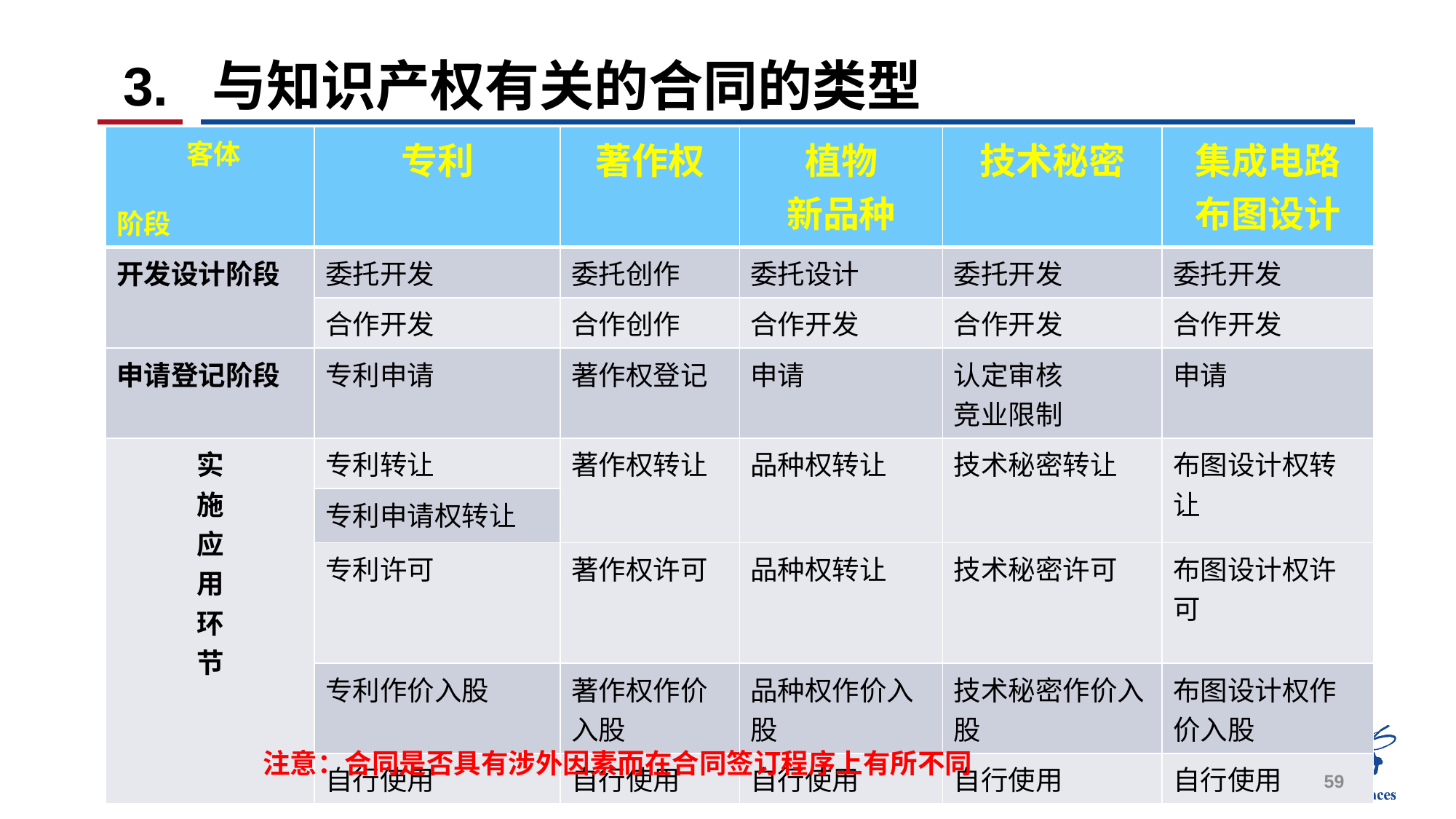

# 3.  与知识产权有关的合同的类型
| 客体 阶段 | 专利 | 著作权 | 植物 新品种 | 技术秘密 | 集成电路 布图设计 |
| --- | --- | --- | --- | --- | --- |
| 开发设计阶段 | 委托开发 | 委托创作 | 委托设计 | 委托开发 | 委托开发 |
|  | 合作开发 | 合作创作 | 合作开发 | 合作开发 | 合作开发 |
| 申请登记阶段 | 专利申请 | 著作权登记 | 申请 | 认定审核 竞业限制 | 申请 |
| 实 施 应 用 环 节 | 专利转让 | 著作权转让 | 品种权转让 | 技术秘密转让 | 布图设计权转让 |
|  | 专利申请权转让 |  |  |  |  |
|  | 专利许可 | 著作权许可 | 品种权转让 | 技术秘密许可 | 布图设计权许可 |
|  | 专利作价入股 | 著作权作价入股 | 品种权作价入股 | 技术秘密作价入股 | 布图设计权作价入股 |
|  | 自行使用 | 自行使用 | 自行使用 | 自行使用 | 自行使用 |

注意：合同是否具有涉外因素而在合同签订程序上有所不同

59